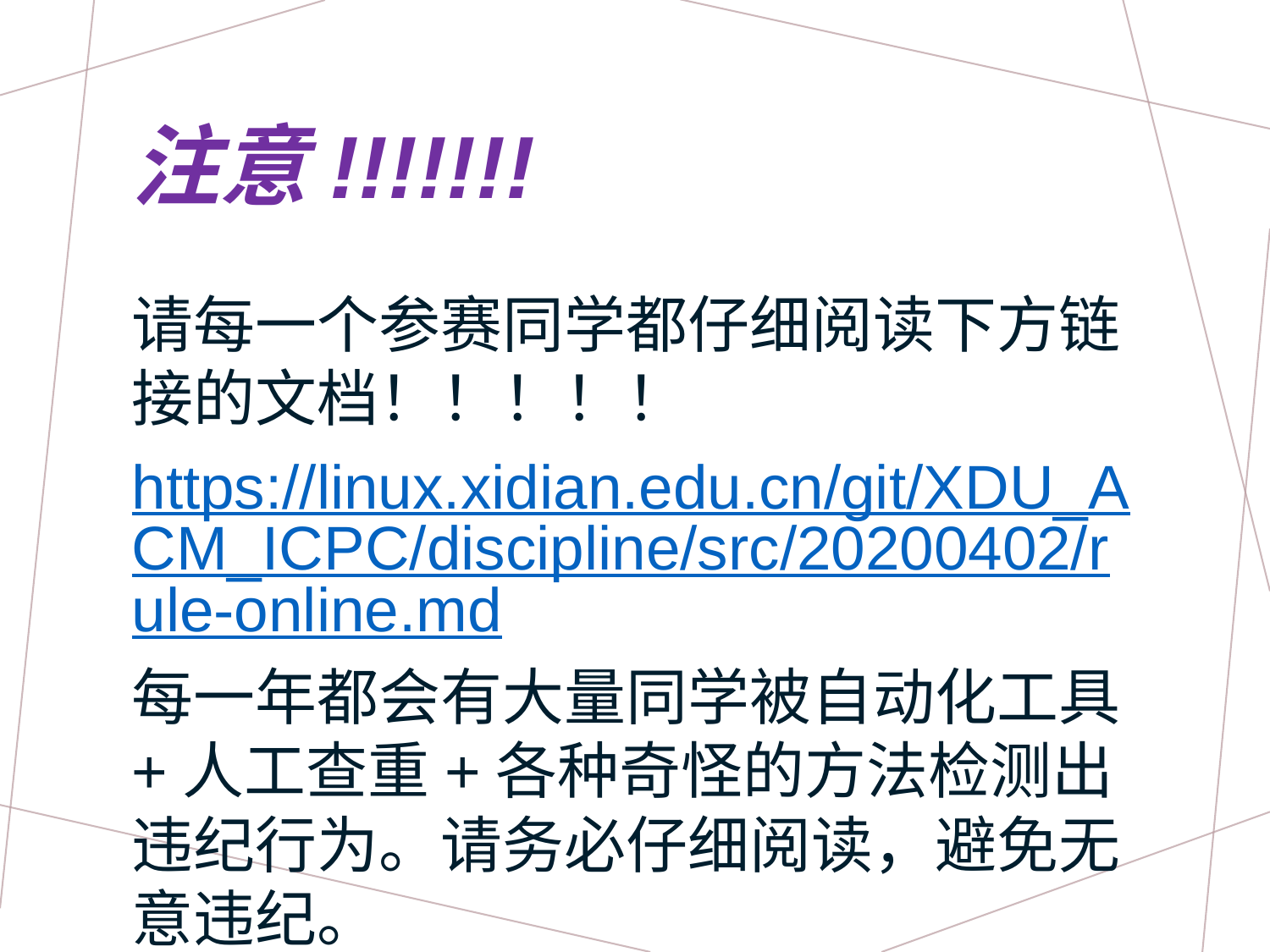

# 注意!!!!!!!
请每一个参赛同学都仔细阅读下方链接的文档！！！！！
https://linux.xidian.edu.cn/git/XDU_ACM_ICPC/discipline/src/20200402/rule-online.md
每一年都会有大量同学被自动化工具+人工查重+各种奇怪的方法检测出违纪行为。请务必仔细阅读，避免无意违纪。